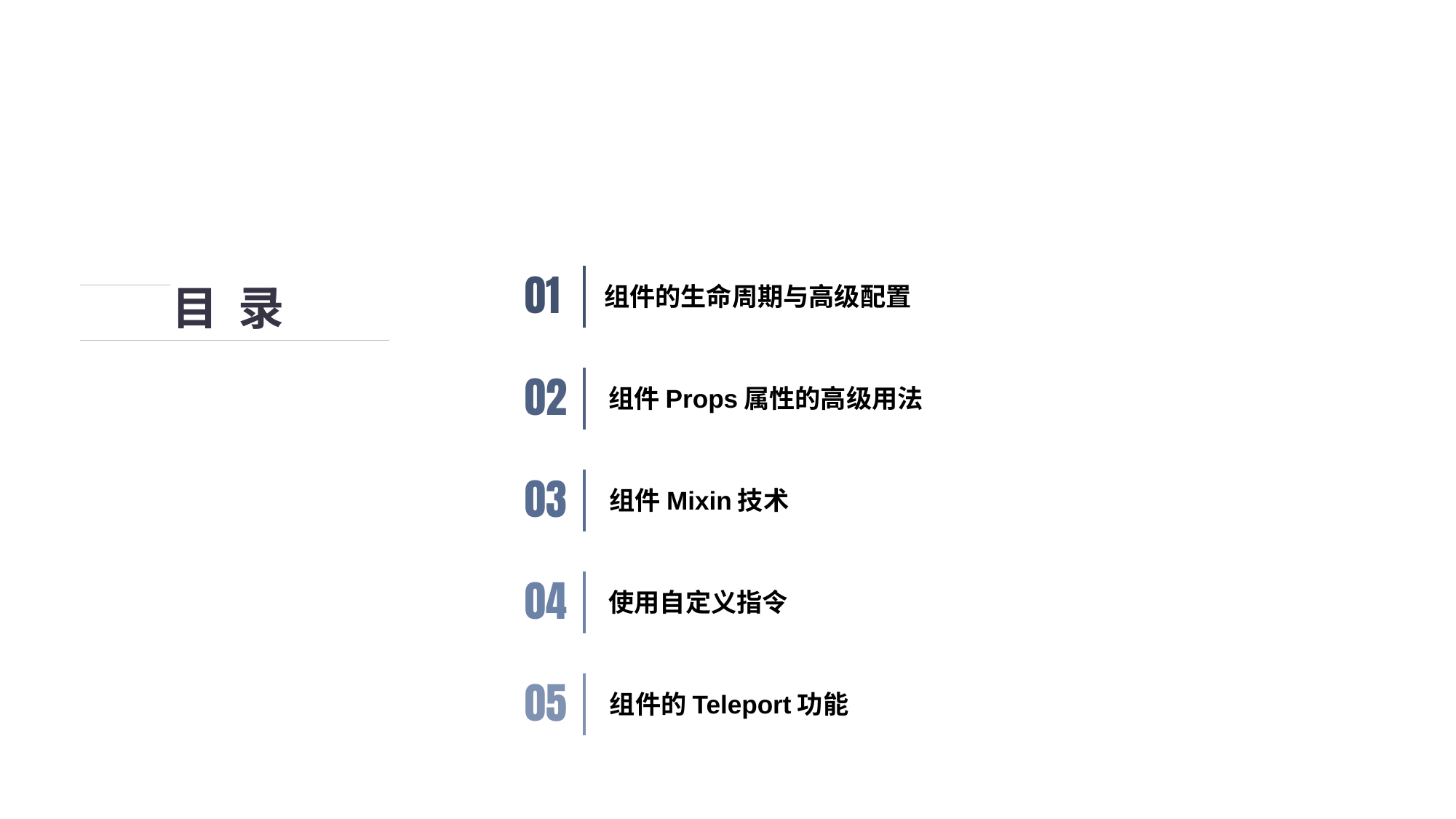

目  录
01
组件的生命周期与高级配置
02
组件Props属性的高级用法
03
组件Mixin技术
04
使用自定义指令
05
组件的Teleport功能